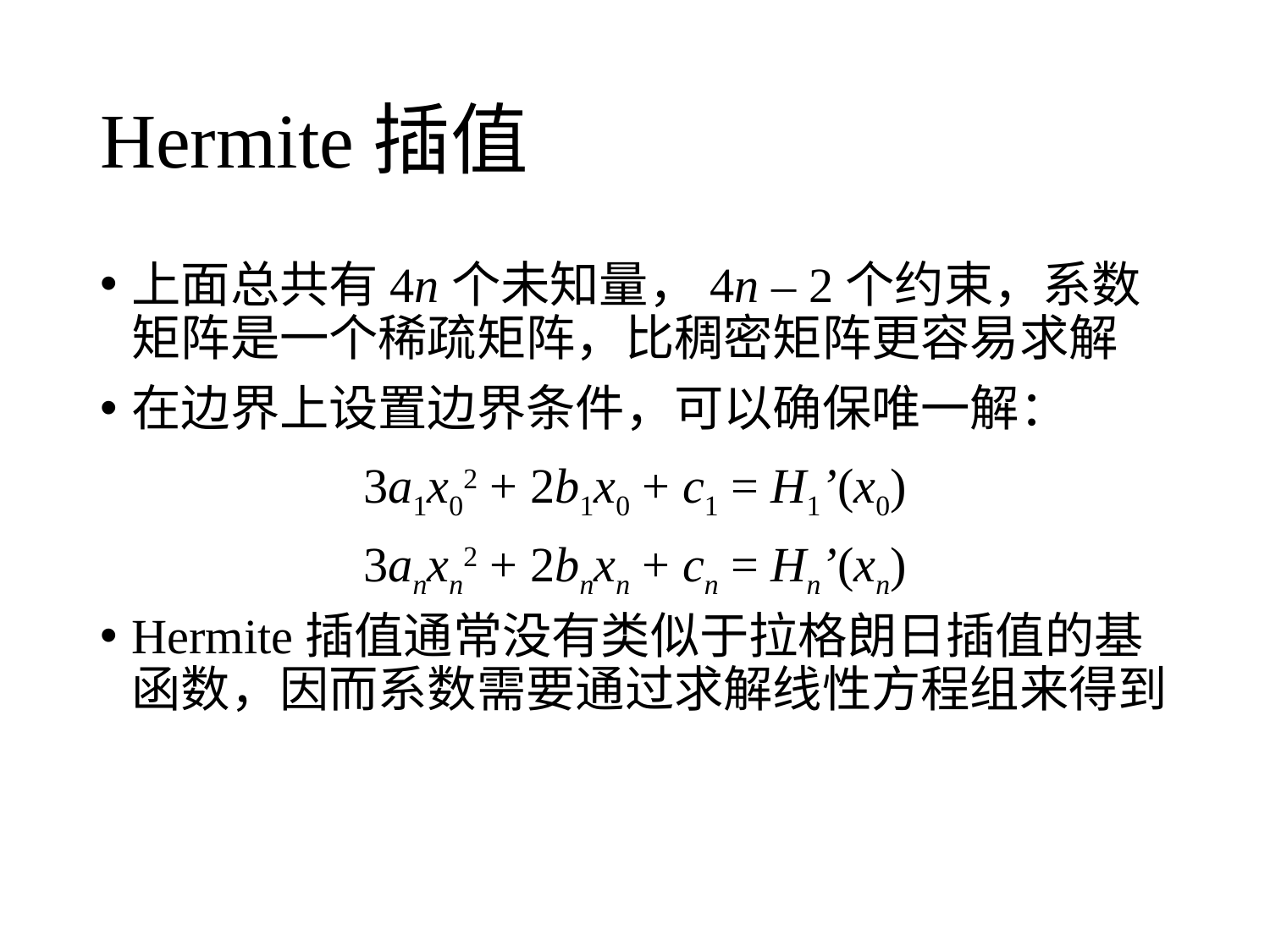

# Hermite插值
上面总共有4n个未知量，4n – 2个约束，系数矩阵是一个稀疏矩阵，比稠密矩阵更容易求解
在边界上设置边界条件，可以确保唯一解：
3a1x02 + 2b1x0 + c1 = H1’(x0)
3anxn2 + 2bnxn + cn = Hn’(xn)
Hermite插值通常没有类似于拉格朗日插值的基函数，因而系数需要通过求解线性方程组来得到